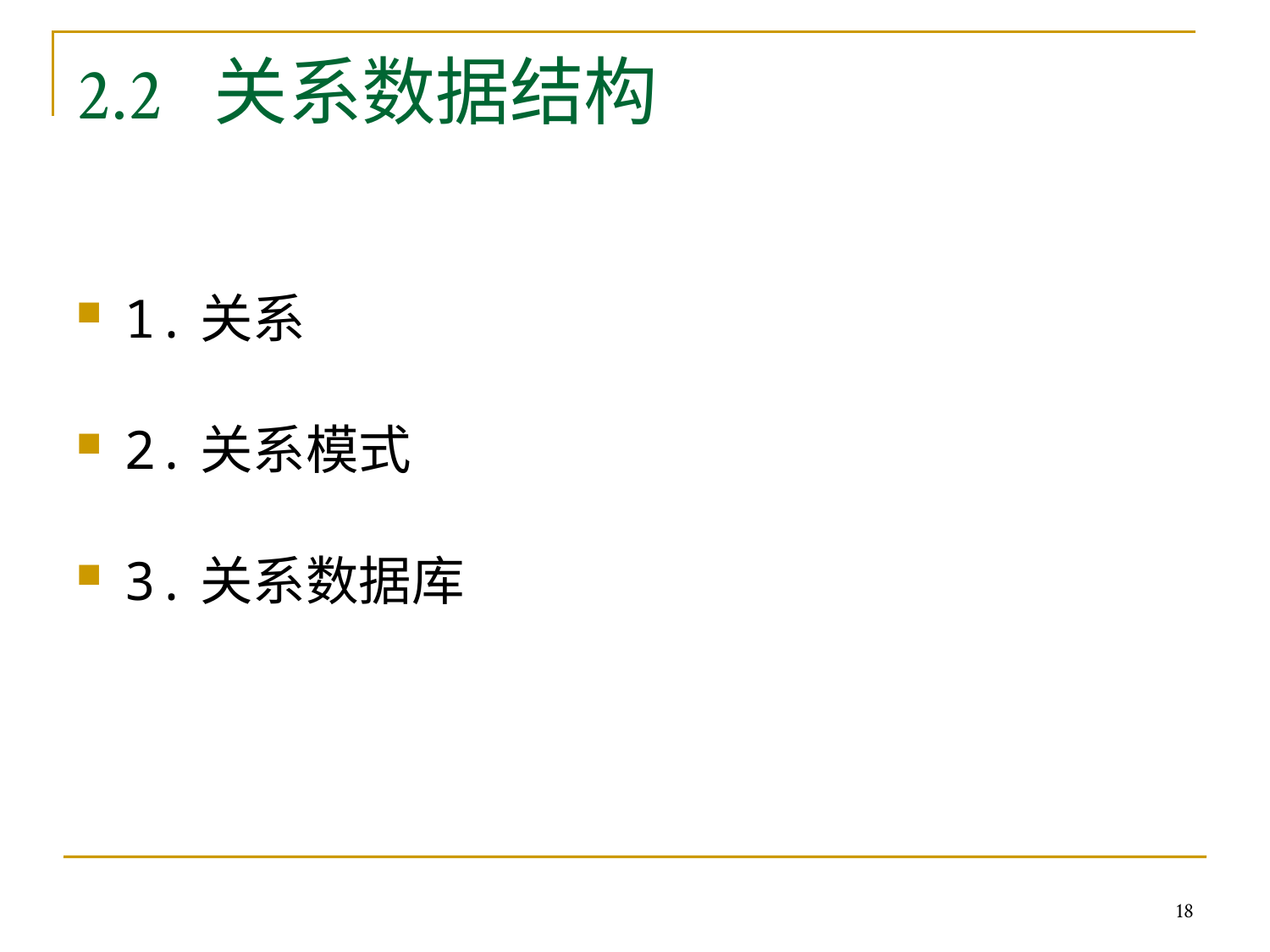

# 2.2  关系数据结构
1.关系
2.关系模式
3.关系数据库
18